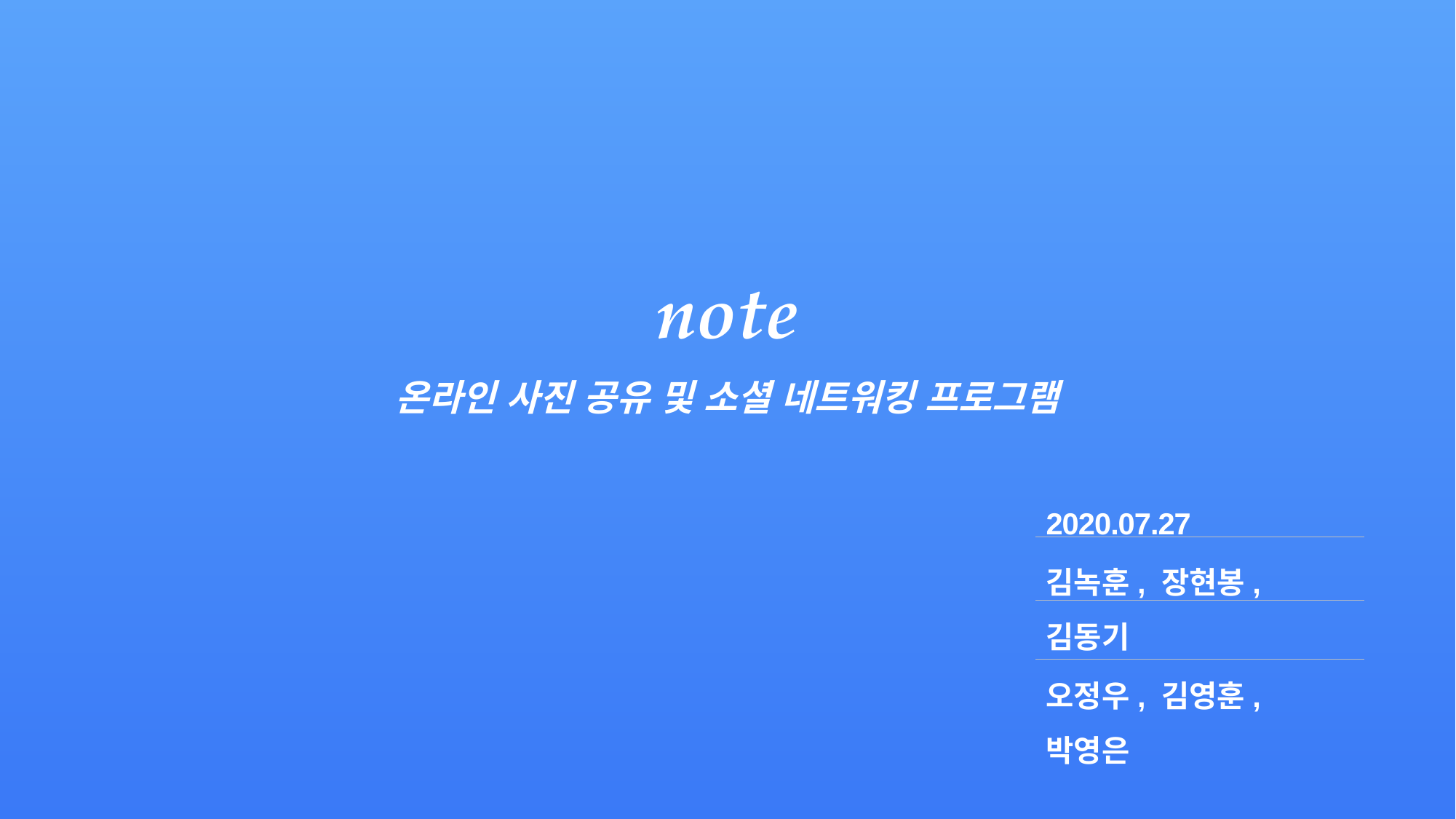

note
온라인 사진 공유 및 소셜 네트워킹 프로그램
2020.07.27
김녹훈, 장현봉, 김동기
오정우, 김영훈, 박영은